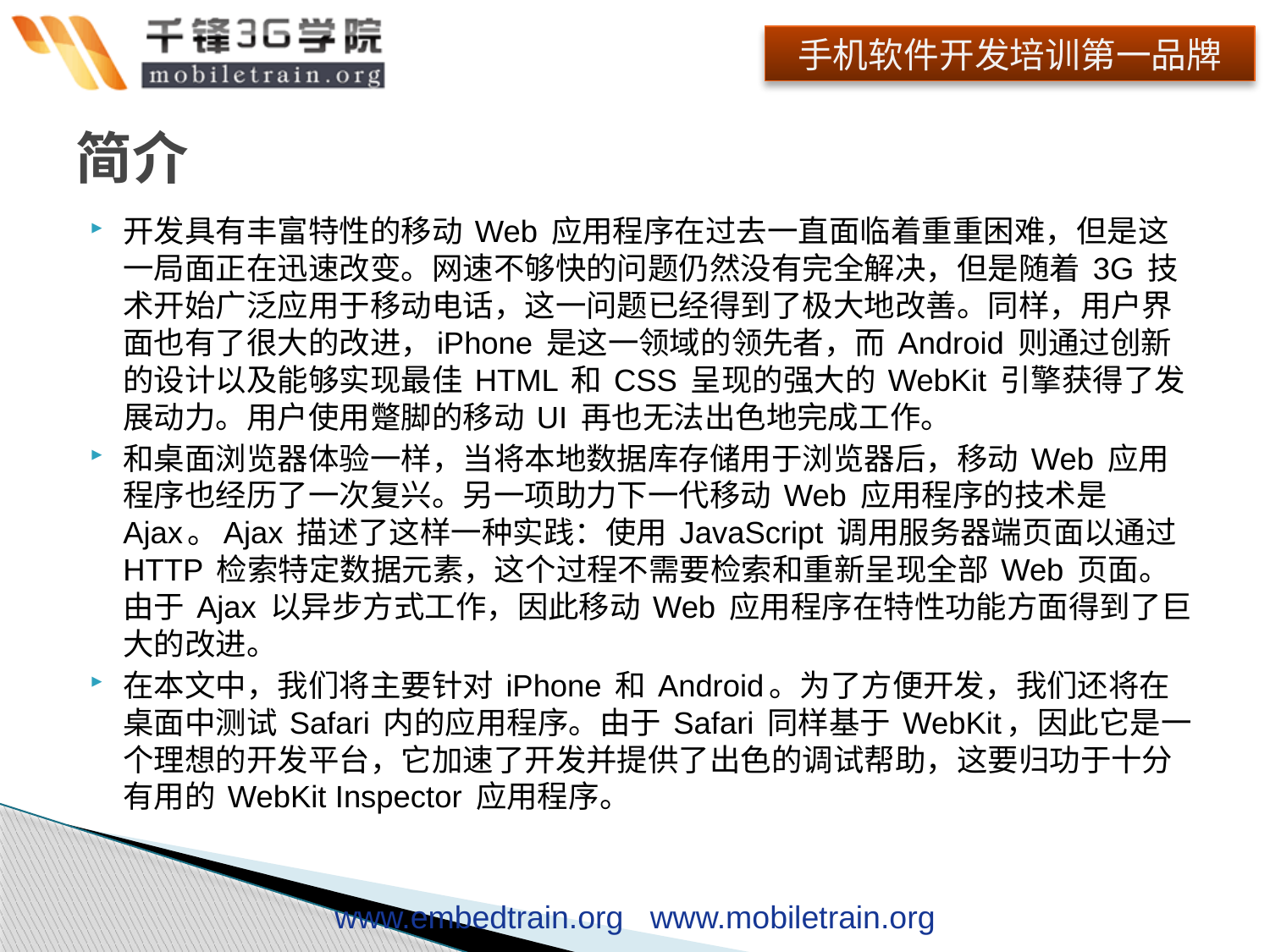

# 简介
开发具有丰富特性的移动 Web 应用程序在过去一直面临着重重困难，但是这一局面正在迅速改变。网速不够快的问题仍然没有完全解决，但是随着 3G 技术开始广泛应用于移动电话，这一问题已经得到了极大地改善。同样，用户界面也有了很大的改进，iPhone 是这一领域的领先者，而 Android 则通过创新的设计以及能够实现最佳 HTML 和 CSS 呈现的强大的 WebKit 引擎获得了发展动力。用户使用蹩脚的移动 UI 再也无法出色地完成工作。
和桌面浏览器体验一样，当将本地数据库存储用于浏览器后，移动 Web 应用程序也经历了一次复兴。另一项助力下一代移动 Web 应用程序的技术是 Ajax。Ajax 描述了这样一种实践：使用 JavaScript 调用服务器端页面以通过 HTTP 检索特定数据元素，这个过程不需要检索和重新呈现全部 Web 页面。由于 Ajax 以异步方式工作，因此移动 Web 应用程序在特性功能方面得到了巨大的改进。
在本文中，我们将主要针对 iPhone 和 Android。为了方便开发，我们还将在桌面中测试 Safari 内的应用程序。由于 Safari 同样基于 WebKit，因此它是一个理想的开发平台，它加速了开发并提供了出色的调试帮助，这要归功于十分有用的 WebKit Inspector 应用程序。